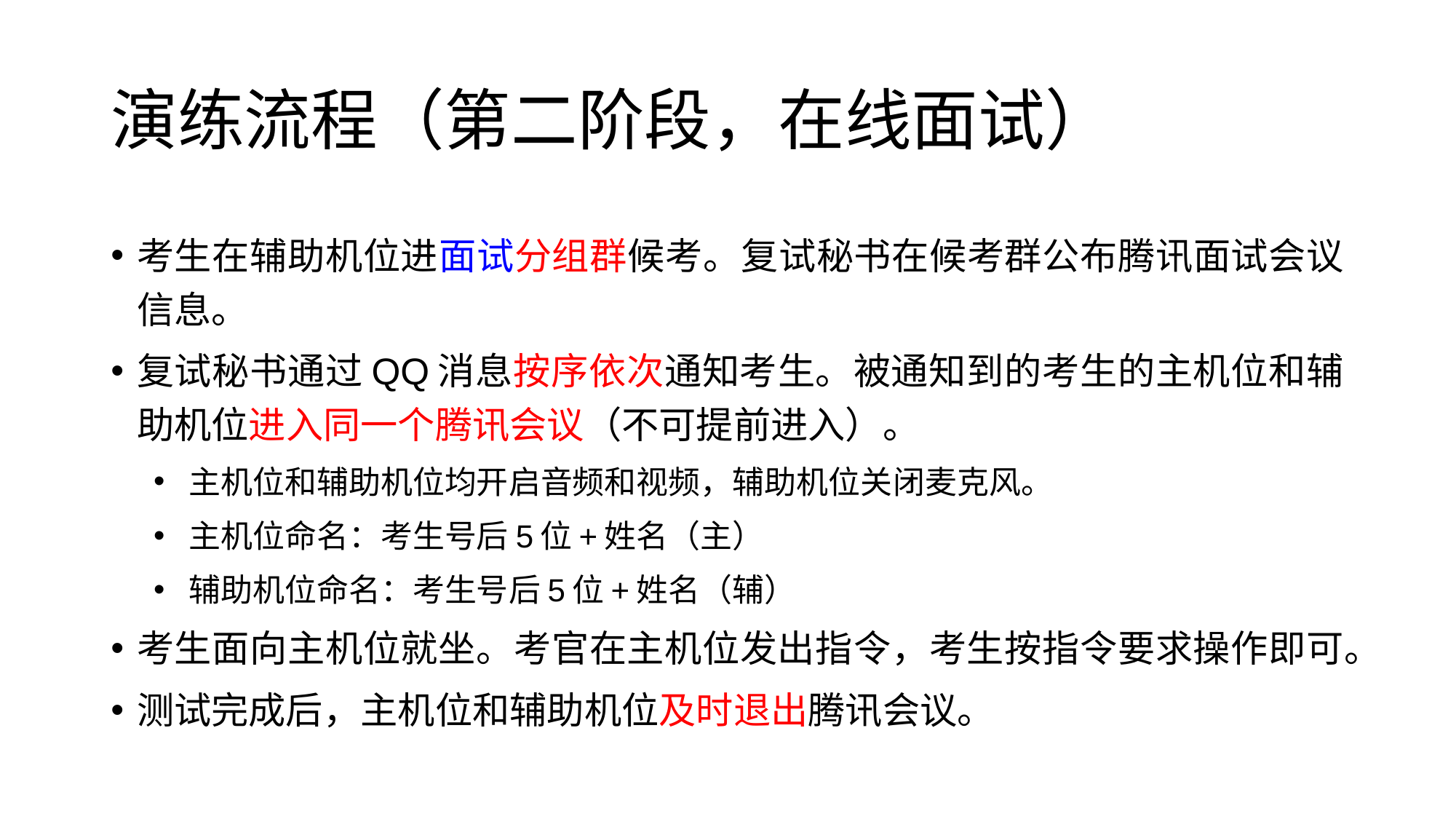

# 演练流程（第二阶段，在线面试）
考生在辅助机位进面试分组群候考。复试秘书在候考群公布腾讯面试会议信息。
复试秘书通过QQ消息按序依次通知考生。被通知到的考生的主机位和辅助机位进入同一个腾讯会议（不可提前进入）。
主机位和辅助机位均开启音频和视频，辅助机位关闭麦克风。
主机位命名：考生号后5位+姓名（主）
辅助机位命名：考生号后5位+姓名（辅）
考生面向主机位就坐。考官在主机位发出指令，考生按指令要求操作即可。
测试完成后，主机位和辅助机位及时退出腾讯会议。